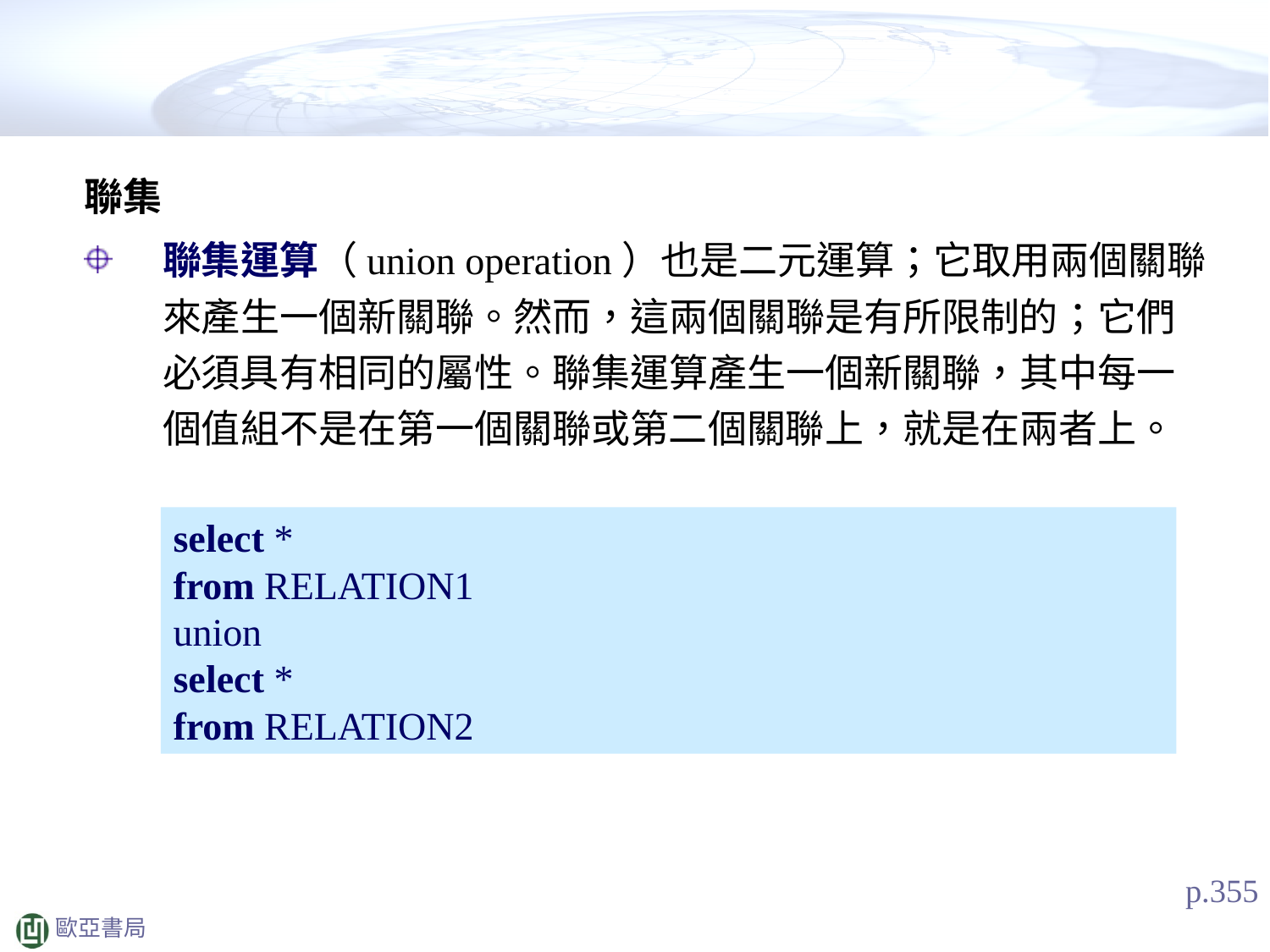

聯集
聯集運算（union operation）也是二元運算；它取用兩個關聯來產生一個新關聯。然而，這兩個關聯是有所限制的；它們必須具有相同的屬性。聯集運算產生一個新關聯，其中每一個值組不是在第一個關聯或第二個關聯上，就是在兩者上。
select *
from RELATION1
union
select *
from RELATION2
 p.355